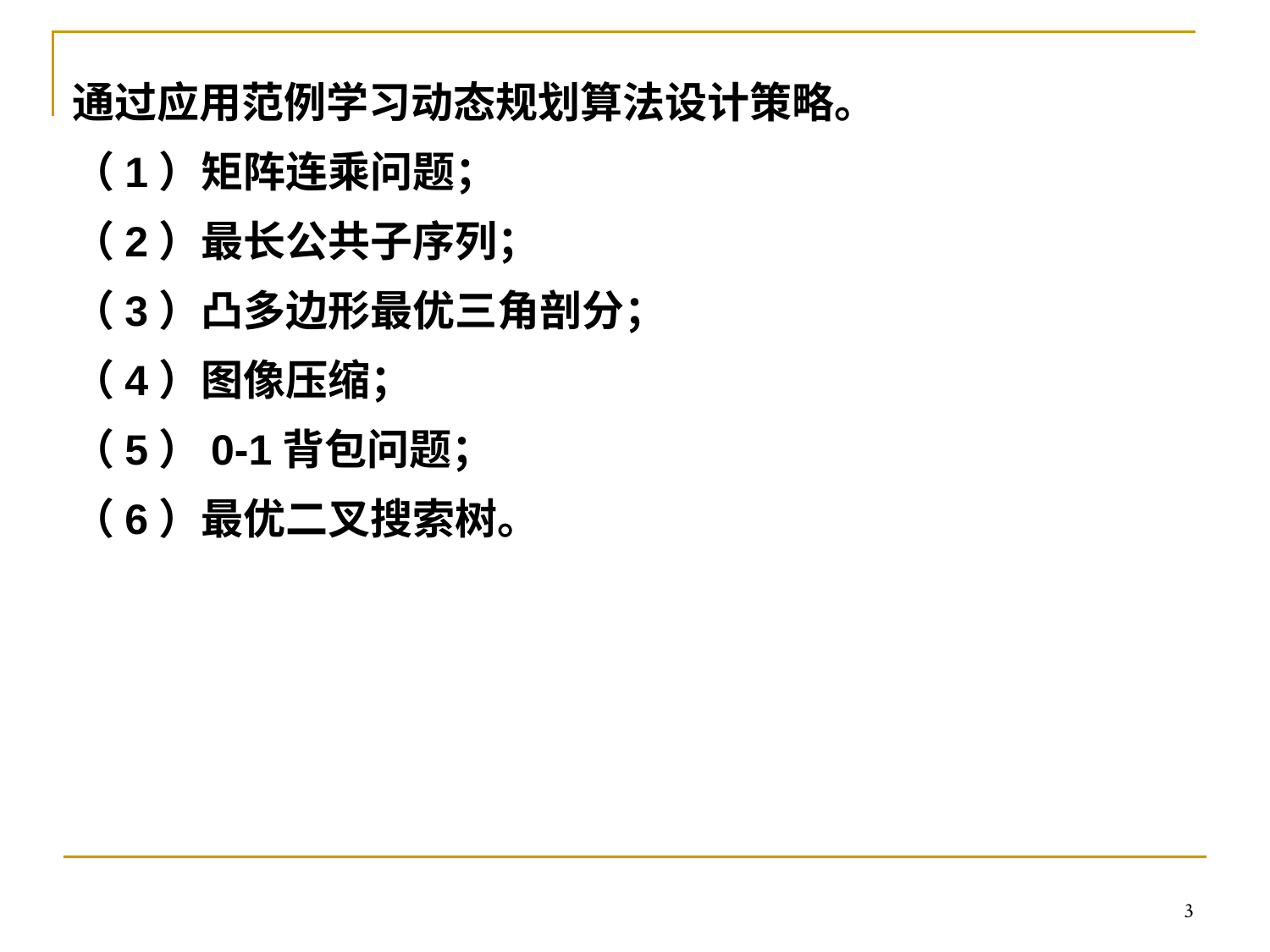

通过应用范例学习动态规划算法设计策略。
（1）矩阵连乘问题；
（2）最长公共子序列；
（3）凸多边形最优三角剖分；
（4）图像压缩；
（5）0-1背包问题；
（6）最优二叉搜索树。

3